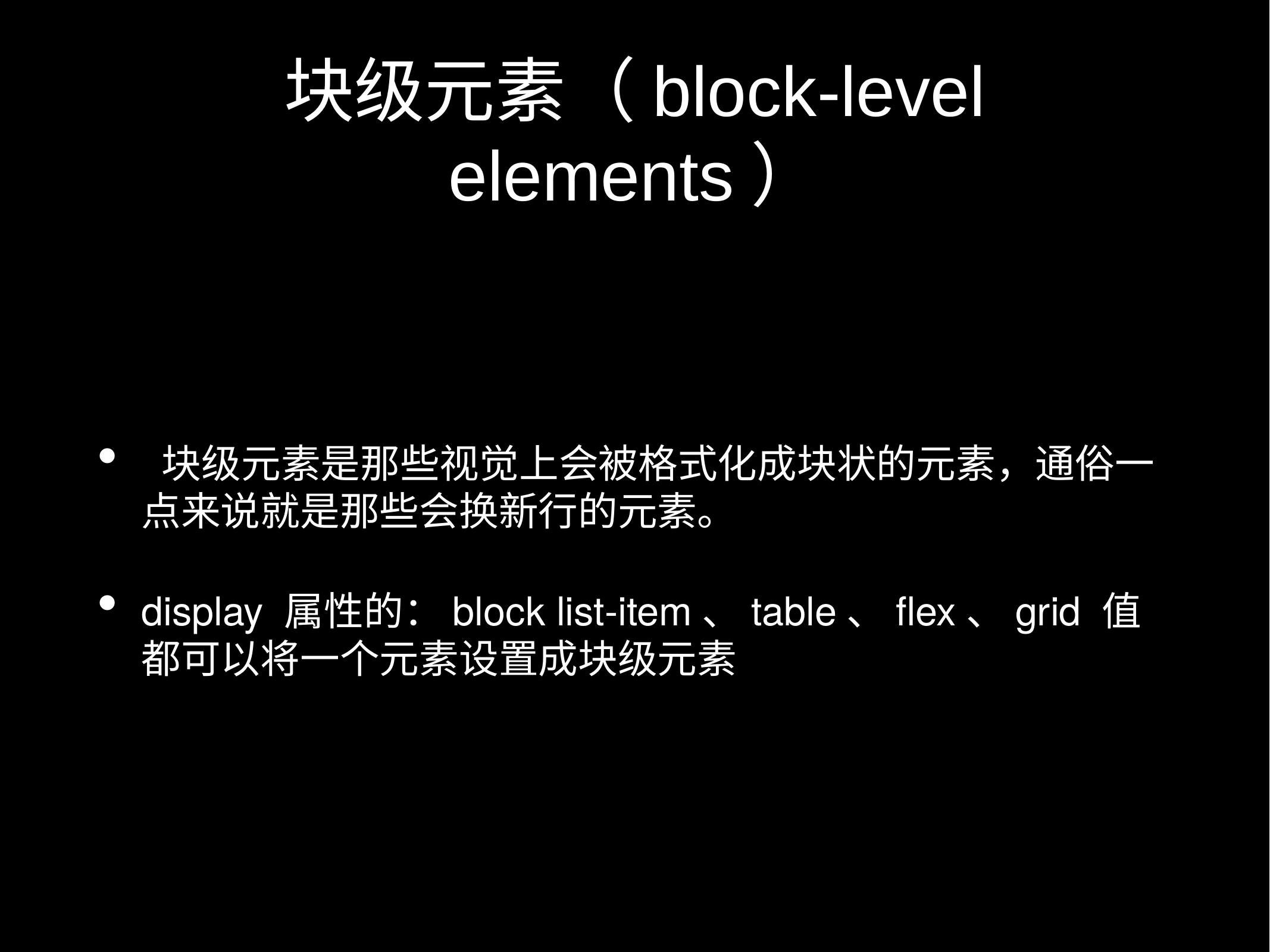

# 块级元素（block-level elements）
 块级元素是那些视觉上会被格式化成块状的元素，通俗一点来说就是那些会换新行的元素。
display 属性的：block list-item、table、flex、grid 值 都可以将一个元素设置成块级元素